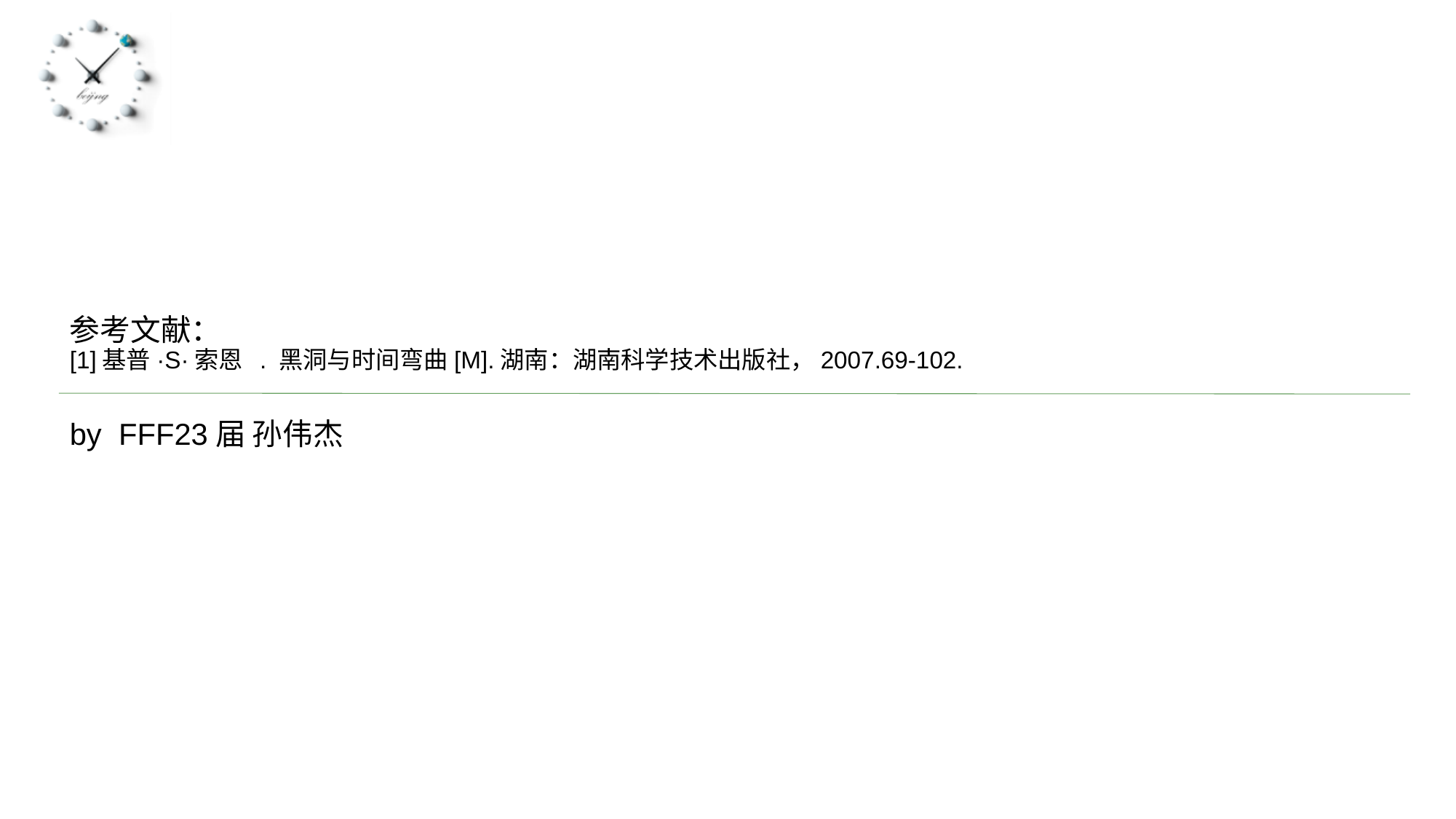

参考文献：
[1]基普·S·索恩  . 黑洞与时间弯曲[M].湖南：湖南科学技术出版社，2007.69-102.
by  FFF23届 孙伟杰